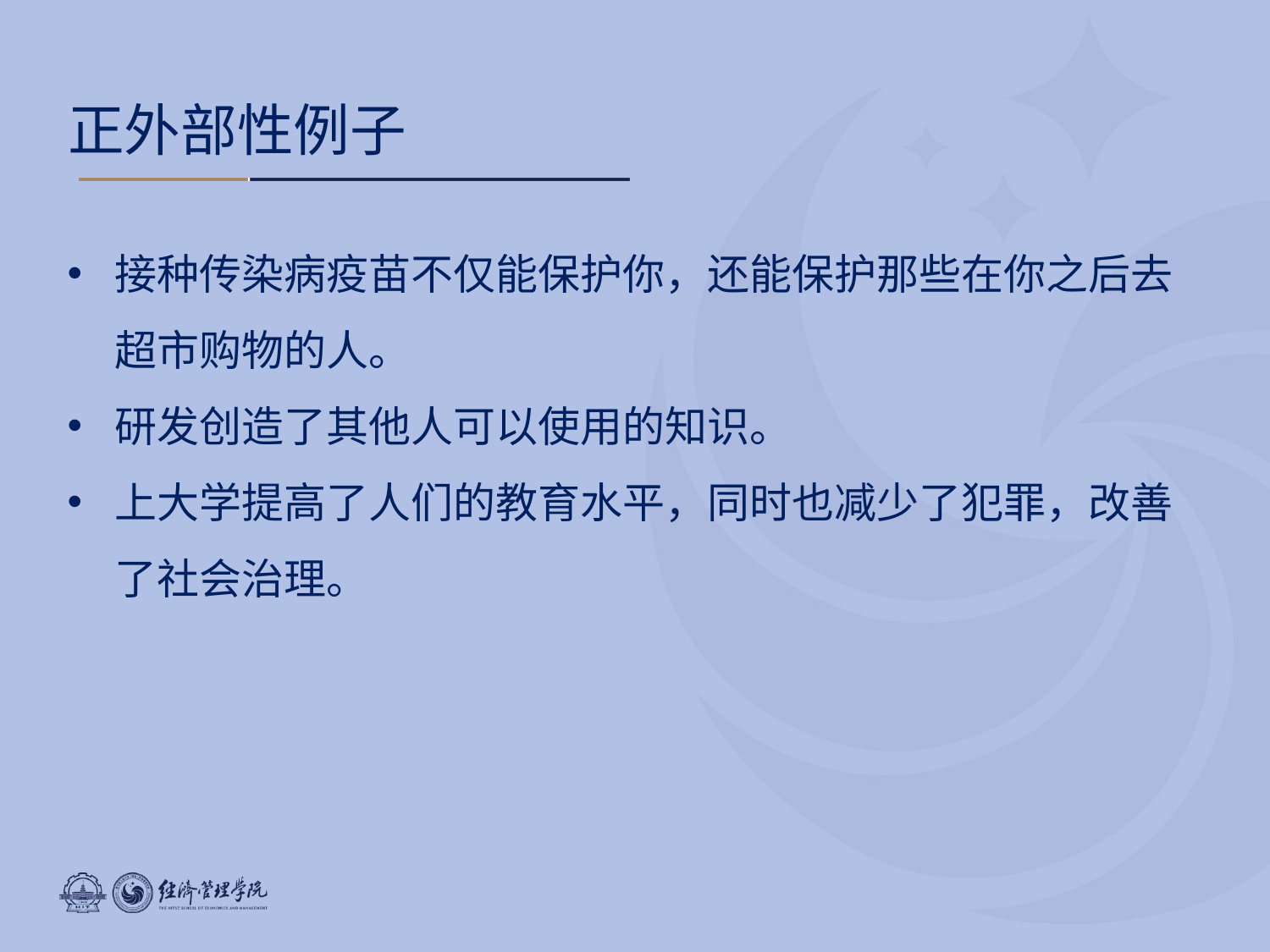

# 正外部性例子
接种传染病疫苗不仅能保护你，还能保护那些在你之后去超市购物的人。
研发创造了其他人可以使用的知识。
上大学提高了人们的教育水平，同时也减少了犯罪，改善了社会治理。